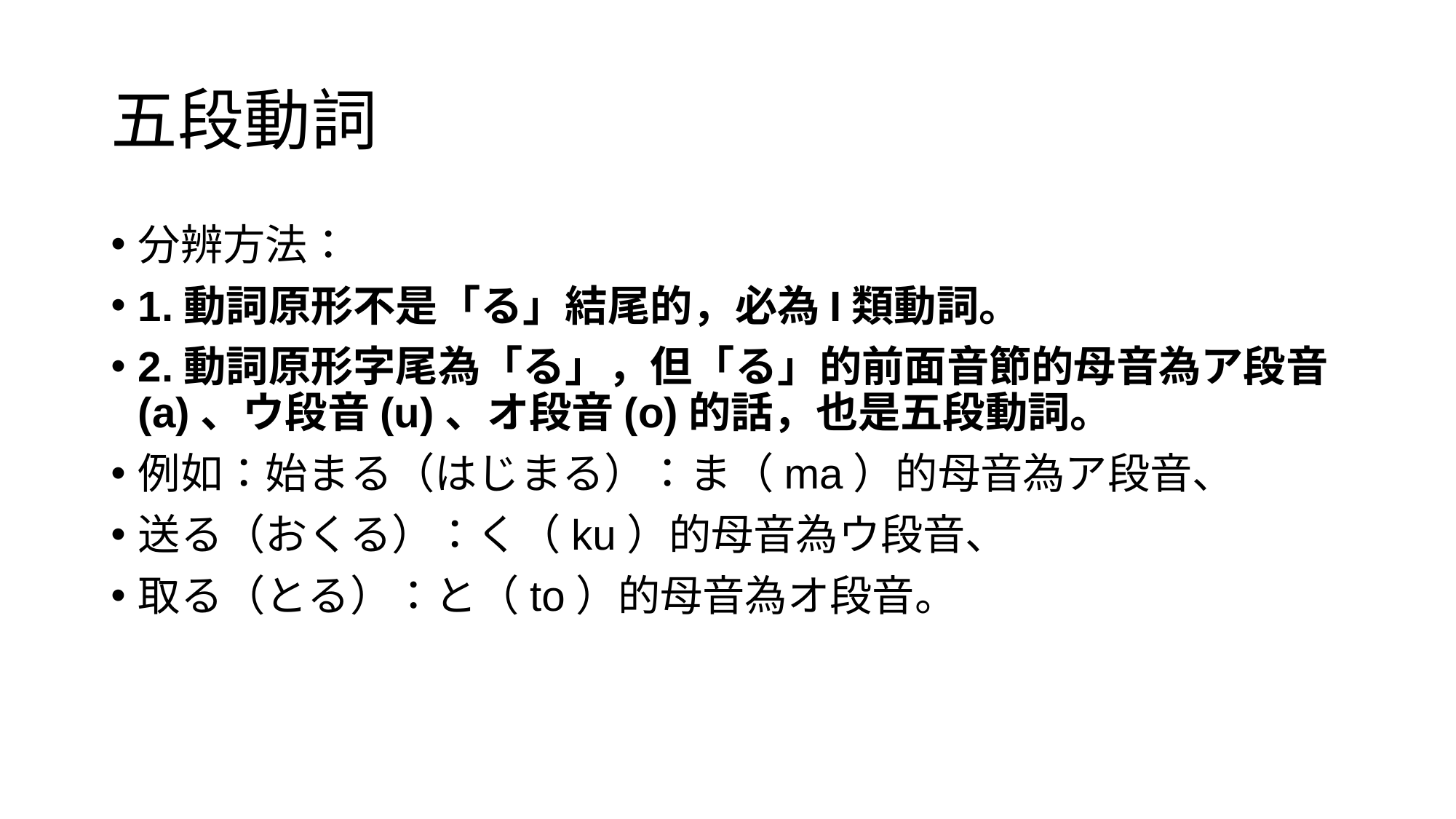

# 五段動詞
分辨方法：
1.動詞原形不是「る」結尾的，必為I類動詞。
2.動詞原形字尾為「る」，但「る」的前面音節的母音為ア段音(a)、ウ段音(u)、オ段音(o)的話，也是五段動詞。
例如：始まる（はじまる）：ま（ma）的母音為ア段音、
送る（おくる）：く（ku）的母音為ウ段音、
取る（とる）：と（to）的母音為オ段音。